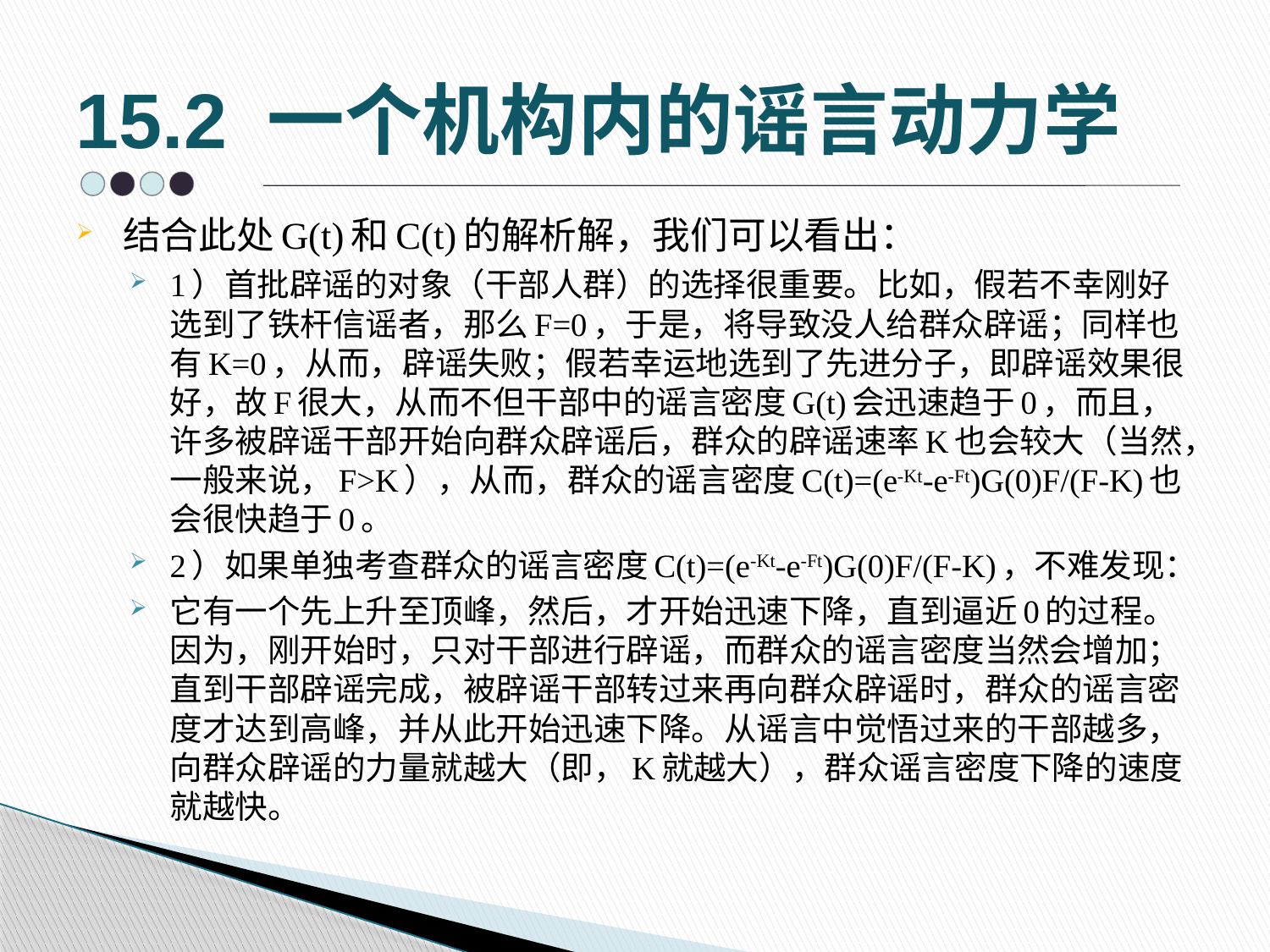

# 15.2 一个机构内的谣言动力学

结合此处G(t)和C(t)的解析解，我们可以看出：
1）首批辟谣的对象（干部人群）的选择很重要。比如，假若不幸刚好选到了铁杆信谣者，那么F=0，于是，将导致没人给群众辟谣；同样也有K=0，从而，辟谣失败；假若幸运地选到了先进分子，即辟谣效果很好，故F很大，从而不但干部中的谣言密度G(t)会迅速趋于0，而且，许多被辟谣干部开始向群众辟谣后，群众的辟谣速率K也会较大（当然，一般来说，F>K），从而，群众的谣言密度C(t)=(e-Kt-e-Ft)G(0)F/(F-K)也会很快趋于0。
2）如果单独考查群众的谣言密度C(t)=(e-Kt-e-Ft)G(0)F/(F-K)，不难发现：
它有一个先上升至顶峰，然后，才开始迅速下降，直到逼近0的过程。因为，刚开始时，只对干部进行辟谣，而群众的谣言密度当然会增加；直到干部辟谣完成，被辟谣干部转过来再向群众辟谣时，群众的谣言密度才达到高峰，并从此开始迅速下降。从谣言中觉悟过来的干部越多，向群众辟谣的力量就越大（即，K就越大），群众谣言密度下降的速度就越快。